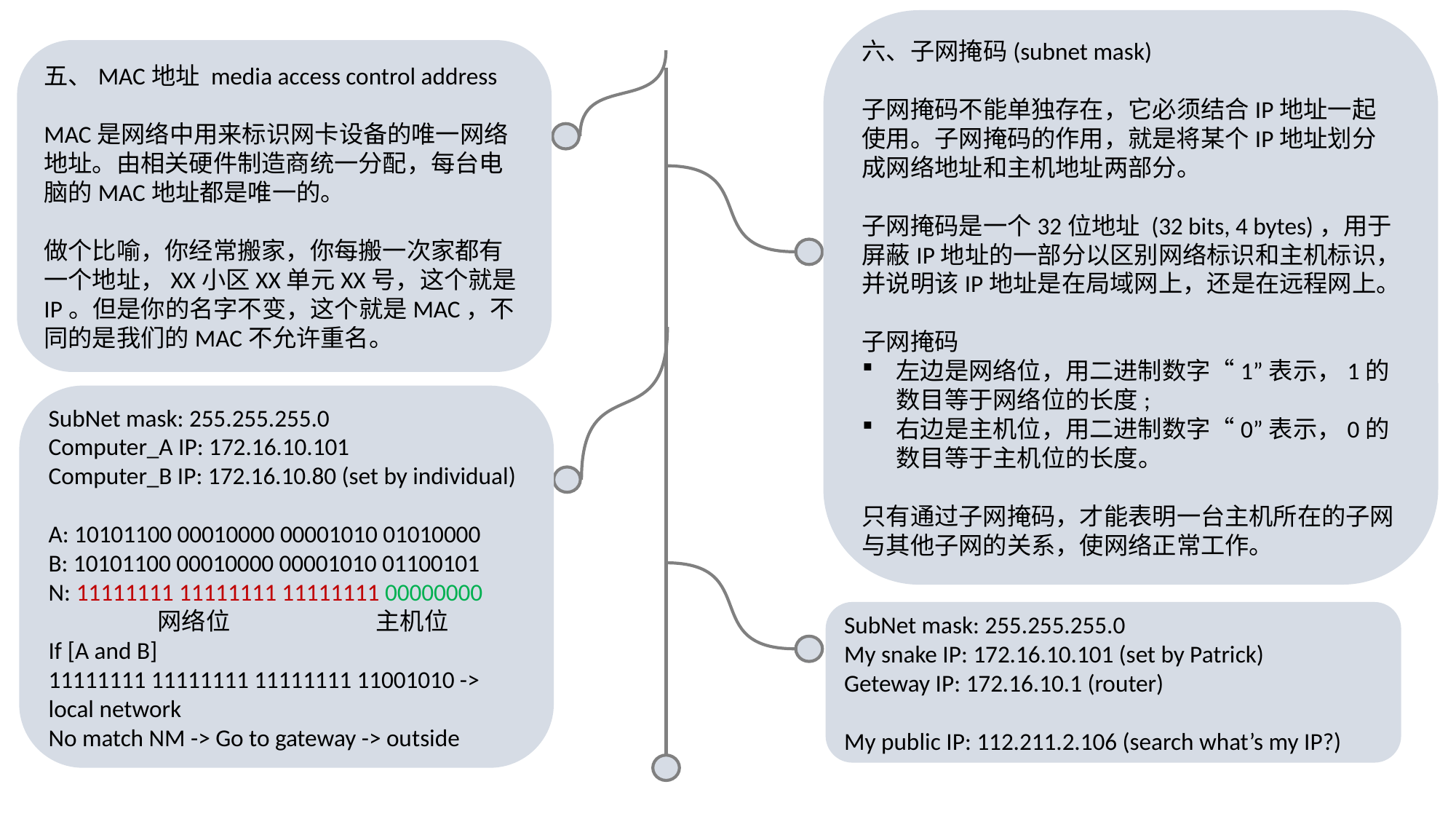

六、子网掩码(subnet mask)

子网掩码不能单独存在，它必须结合IP地址一起使用。子网掩码的作用，就是将某个IP地址划分成网络地址和主机地址两部分。

子网掩码是一个32位地址 (32 bits, 4 bytes)，用于屏蔽IP地址的一部分以区别网络标识和主机标识，并说明该IP地址是在局域网上，还是在远程网上。

子网掩码
左边是网络位，用二进制数字“1”表示，1的数目等于网络位的长度;
右边是主机位，用二进制数字“0”表示，0的数目等于主机位的长度。

只有通过子网掩码，才能表明一台主机所在的子网与其他子网的关系，使网络正常工作。
五、MAC地址 media access control address

MAC是网络中用来标识网卡设备的唯一网络地址。由相关硬件制造商统一分配，每台电脑的MAC地址都是唯一的。

做个比喻，你经常搬家，你每搬一次家都有一个地址，XX小区XX单元XX号，这个就是IP。但是你的名字不变，这个就是MAC，不同的是我们的MAC不允许重名。

SubNet mask: 255.255.255.0
Computer_A IP: 172.16.10.101
Computer_B IP: 172.16.10.80 (set by individual)

A: 10101100 00010000 00001010 01010000
B: 10101100 00010000 00001010 01100101
N: 11111111 11111111 11111111 00000000
	网络位         	主机位
If [A and B]
11111111 11111111 11111111 11001010 -> local network
No match NM -> Go to gateway -> outside
SubNet mask: 255.255.255.0
My snake IP: 172.16.10.101 (set by Patrick)
Geteway IP: 172.16.10.1 (router)

My public IP: 112.211.2.106 (search what’s my IP?)